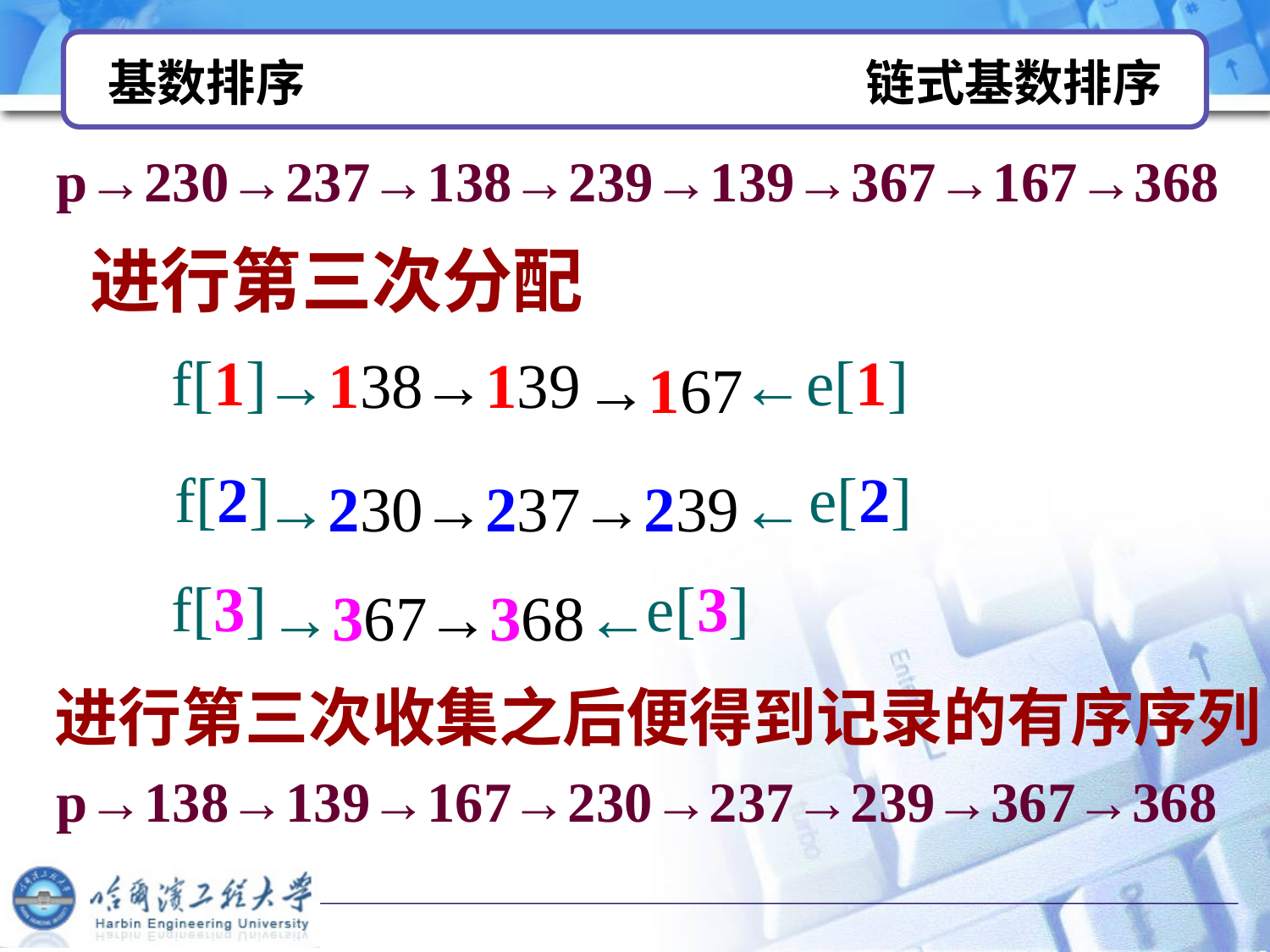

# 基数排序                                                  链式基数排序
p→230→237→138→239→139→367→167→368
进行第三次分配
f[1]                                  e[1]
→138                    ←
→139
→167
f[2]                                  e[2]
→230                    ←
→237
→239
f[3]                        e[3]
→367          ←
→368
  进行第三次收集之后便得到记录的有序序列
p→138→139→167
→230→237→239
→367→368